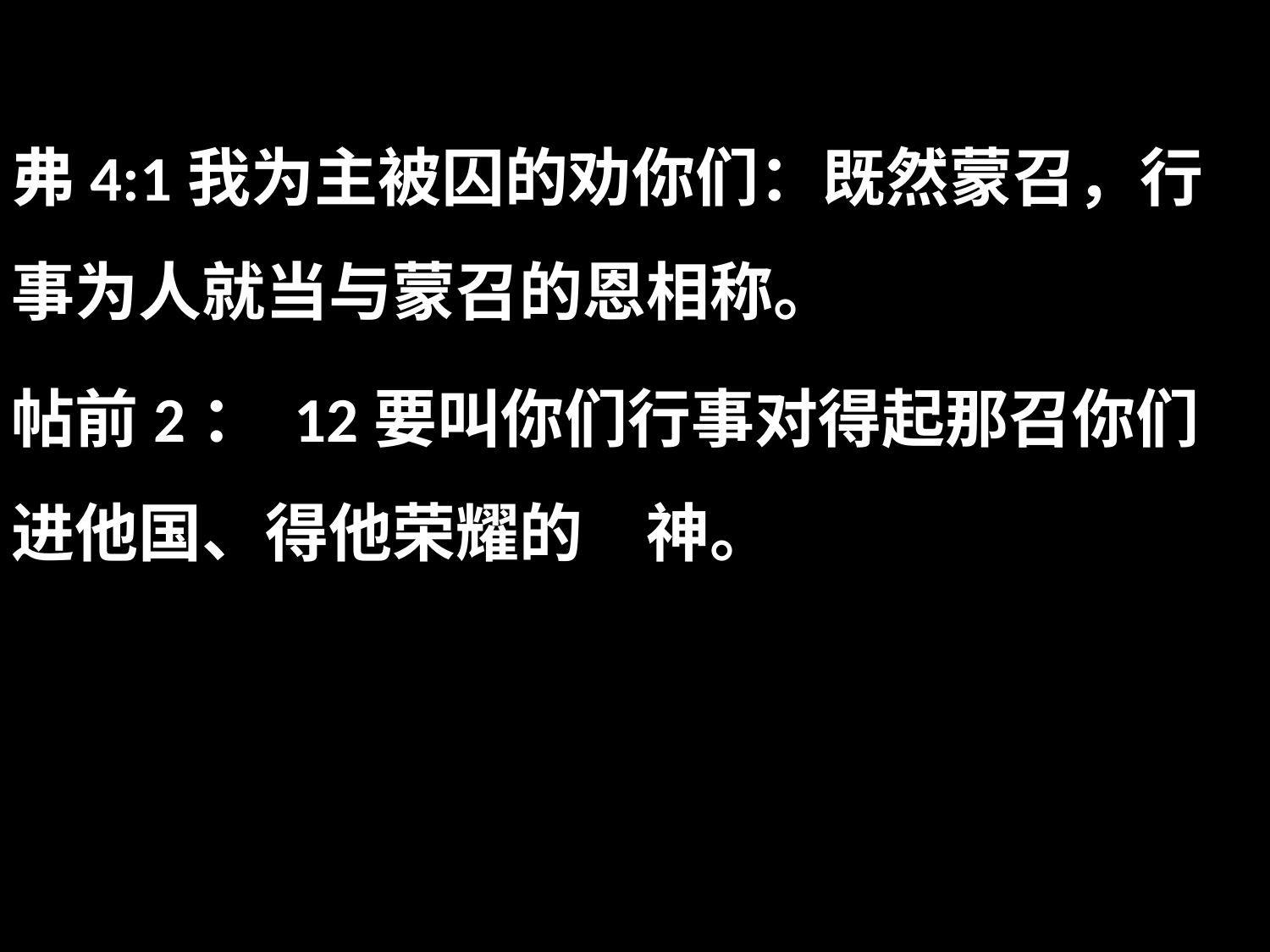

弗4:1我为主被囚的劝你们：既然蒙召，行事为人就当与蒙召的恩相称。
帖前2： 12要叫你们行事对得起那召你们进他国、得他荣耀的　神。